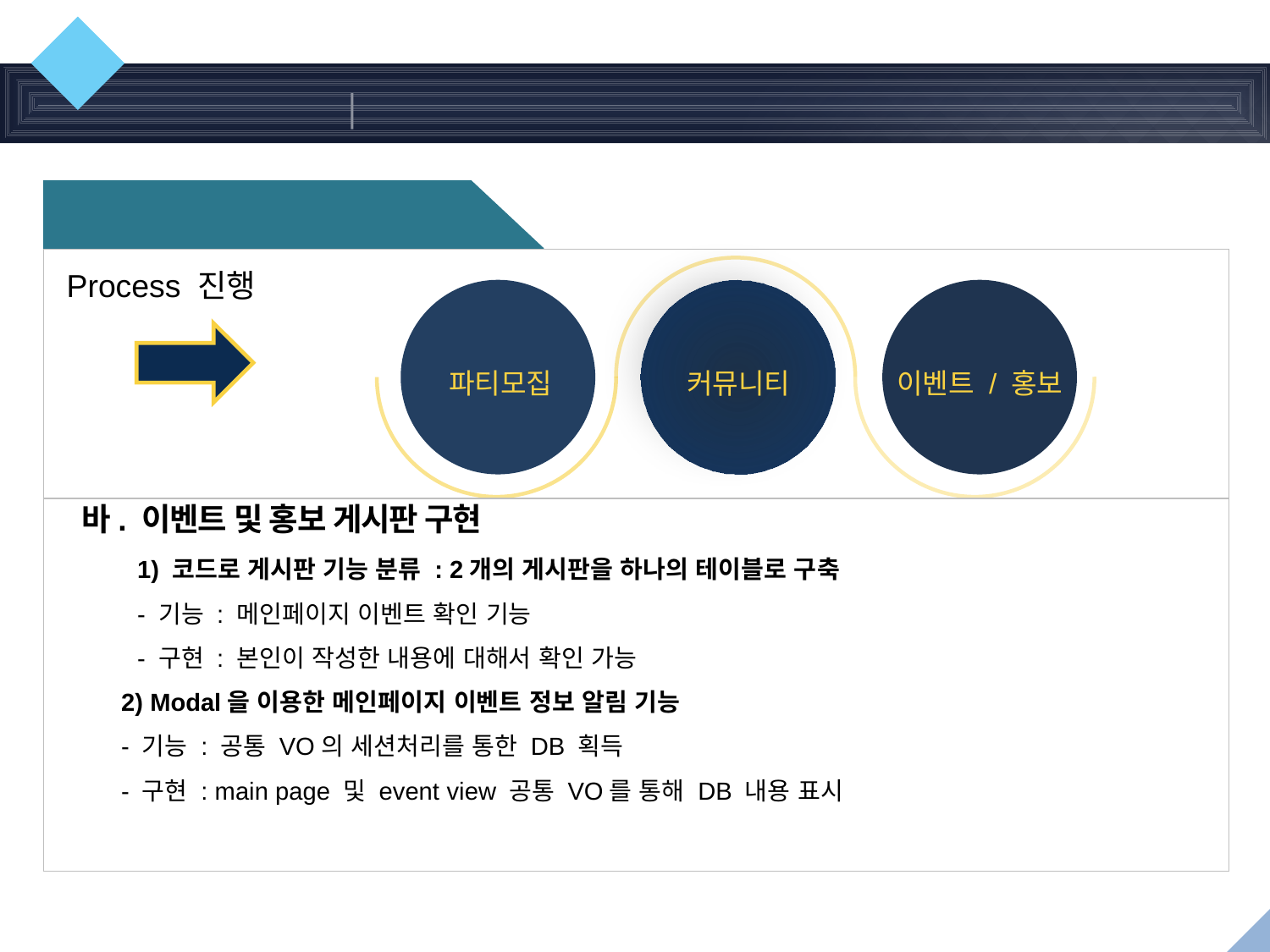

05
주요기능
Web Application

2. 소모임 모집 기능

1
파티모집

2
커뮤니티

3
이벤트 / 홍보
Process 진행

바. 이벤트 및 홍보 게시판 구현
1) 코드로 게시판 기능 분류 : 2개의 게시판을 하나의 테이블로 구축
- 기능 : 메인페이지 이벤트 확인 기능
- 구현 : 본인이 작성한 내용에 대해서 확인 가능
2) Modal을 이용한 메인페이지 이벤트 정보 알림 기능
- 기능 : 공통 VO의 세션처리를 통한 DB 획득
- 구현 : main page 및 event view 공통 VO를 통해 DB 내용 표시